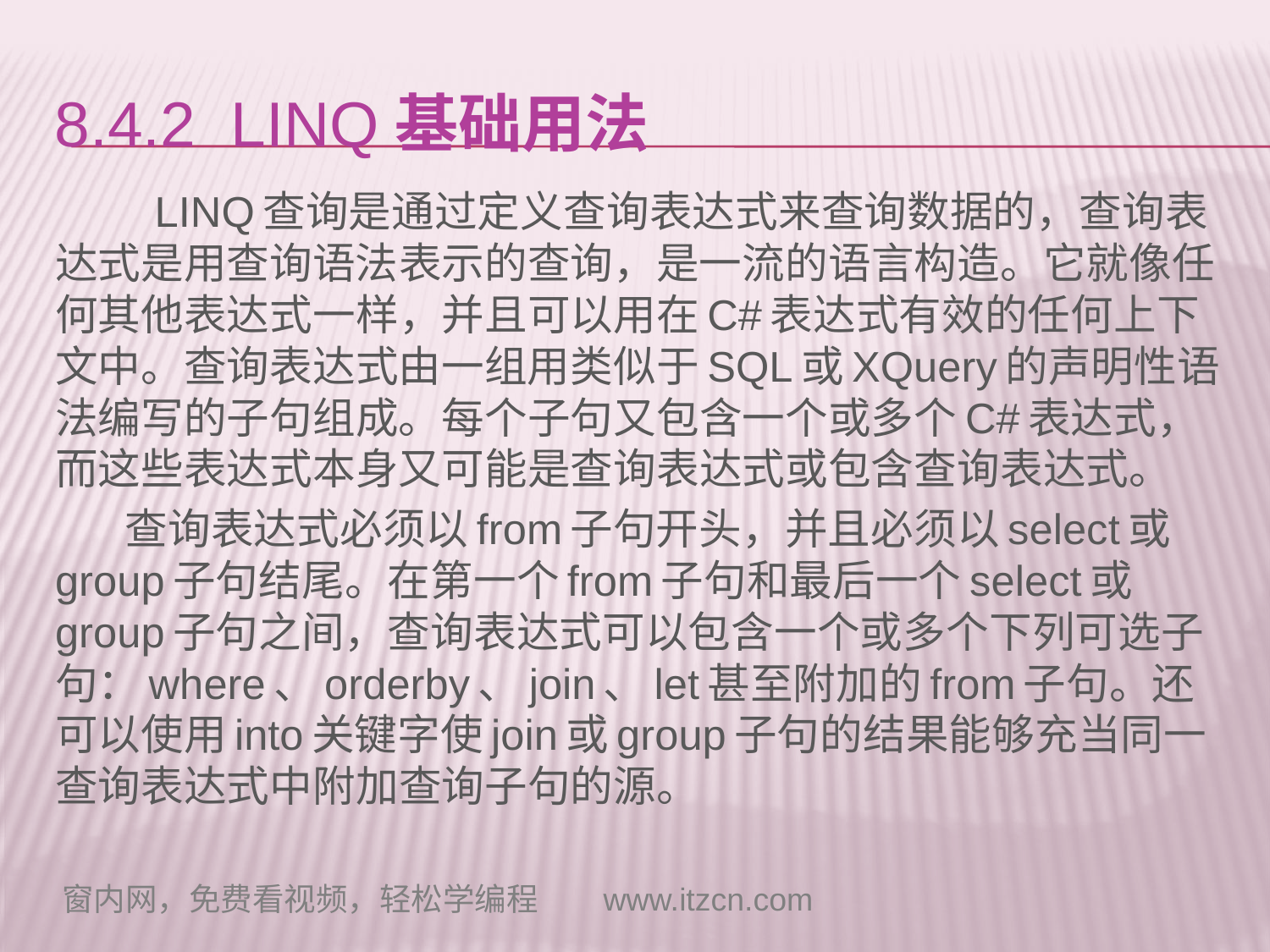

# 8.4.2  LINQ基础用法
            LINQ查询是通过定义查询表达式来查询数据的，查询表达式是用查询语法表示的查询，是一流的语言构造。它就像任何其他表达式一样，并且可以用在C#表达式有效的任何上下文中。查询表达式由一组用类似于SQL或XQuery的声明性语法编写的子句组成。每个子句又包含一个或多个C#表达式，而这些表达式本身又可能是查询表达式或包含查询表达式。
           查询表达式必须以from子句开头，并且必须以select或group子句结尾。在第一个from子句和最后一个select或group子句之间，查询表达式可以包含一个或多个下列可选子句：where、orderby、join、let甚至附加的from子句。还可以使用into关键字使join或group子句的结果能够充当同一查询表达式中附加查询子句的源。